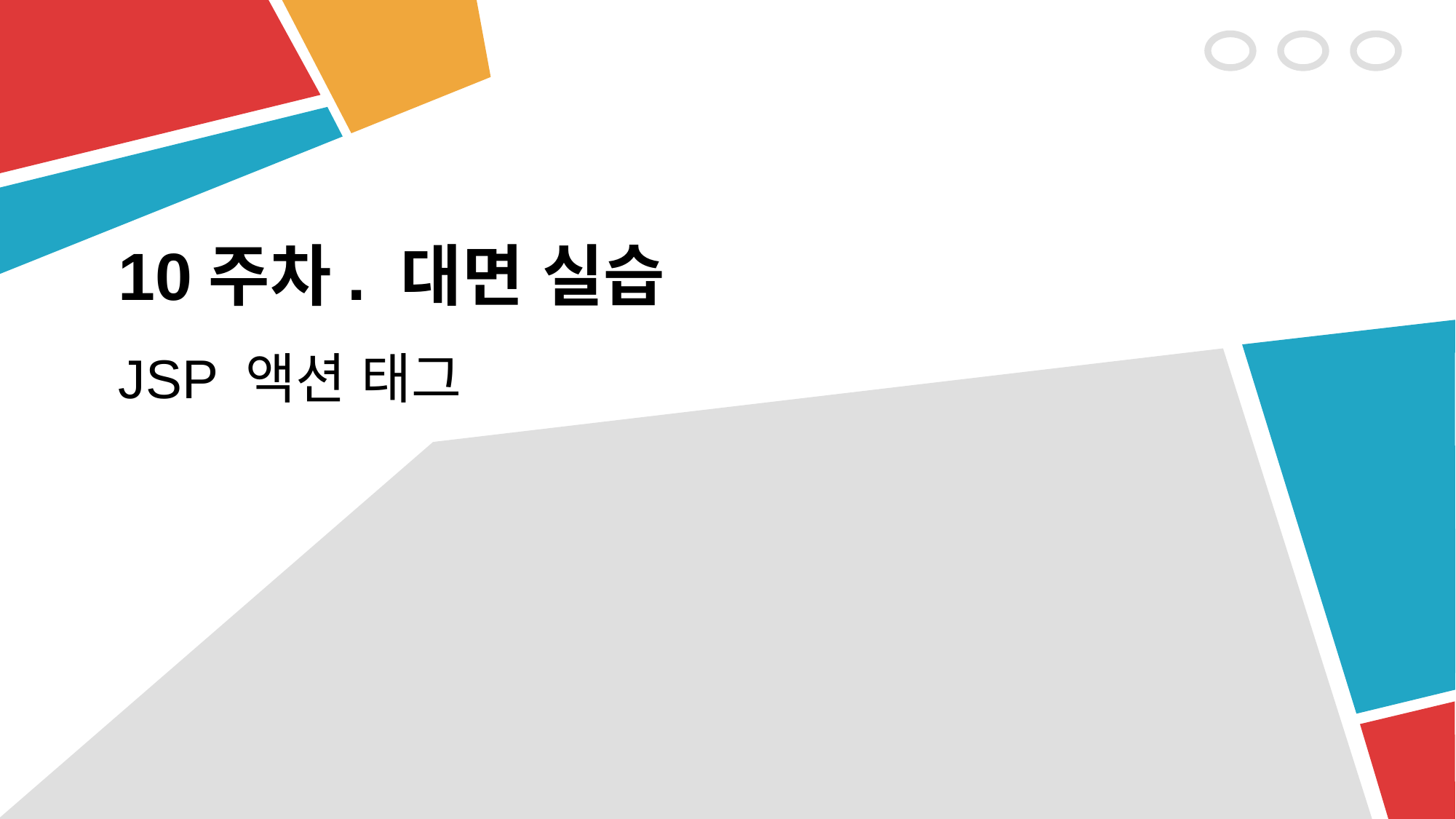

# 10주차. 대면 실습
JSP 액션 태그